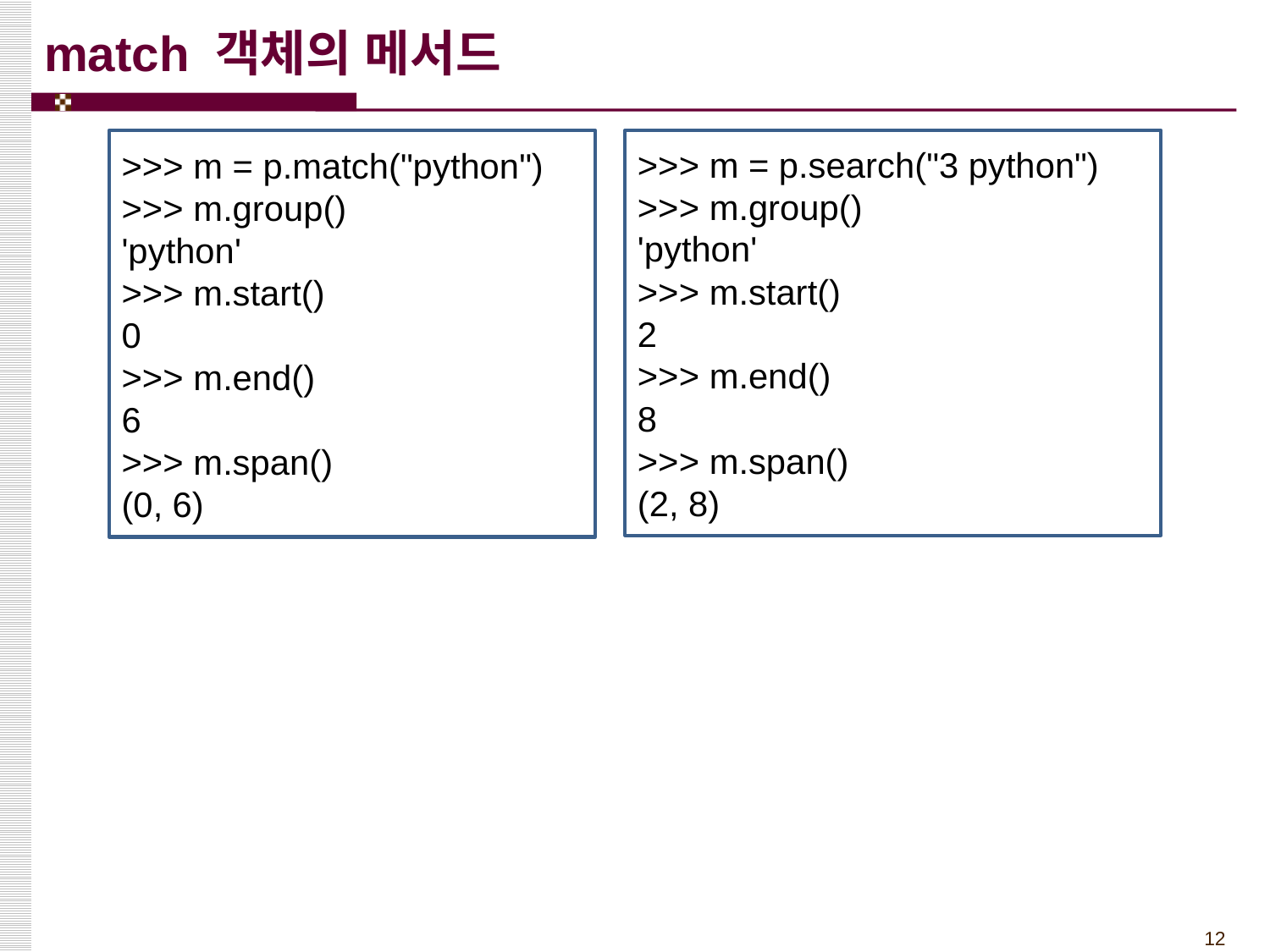

# match 객체의 메서드
>>> m = p.search("3 python")
>>> m.group()
'python'
>>> m.start()
2
>>> m.end()
8
>>> m.span()
(2, 8)
>>> m = p.match("python")
>>> m.group()
'python'
>>> m.start()
0
>>> m.end()
6
>>> m.span()
(0, 6)